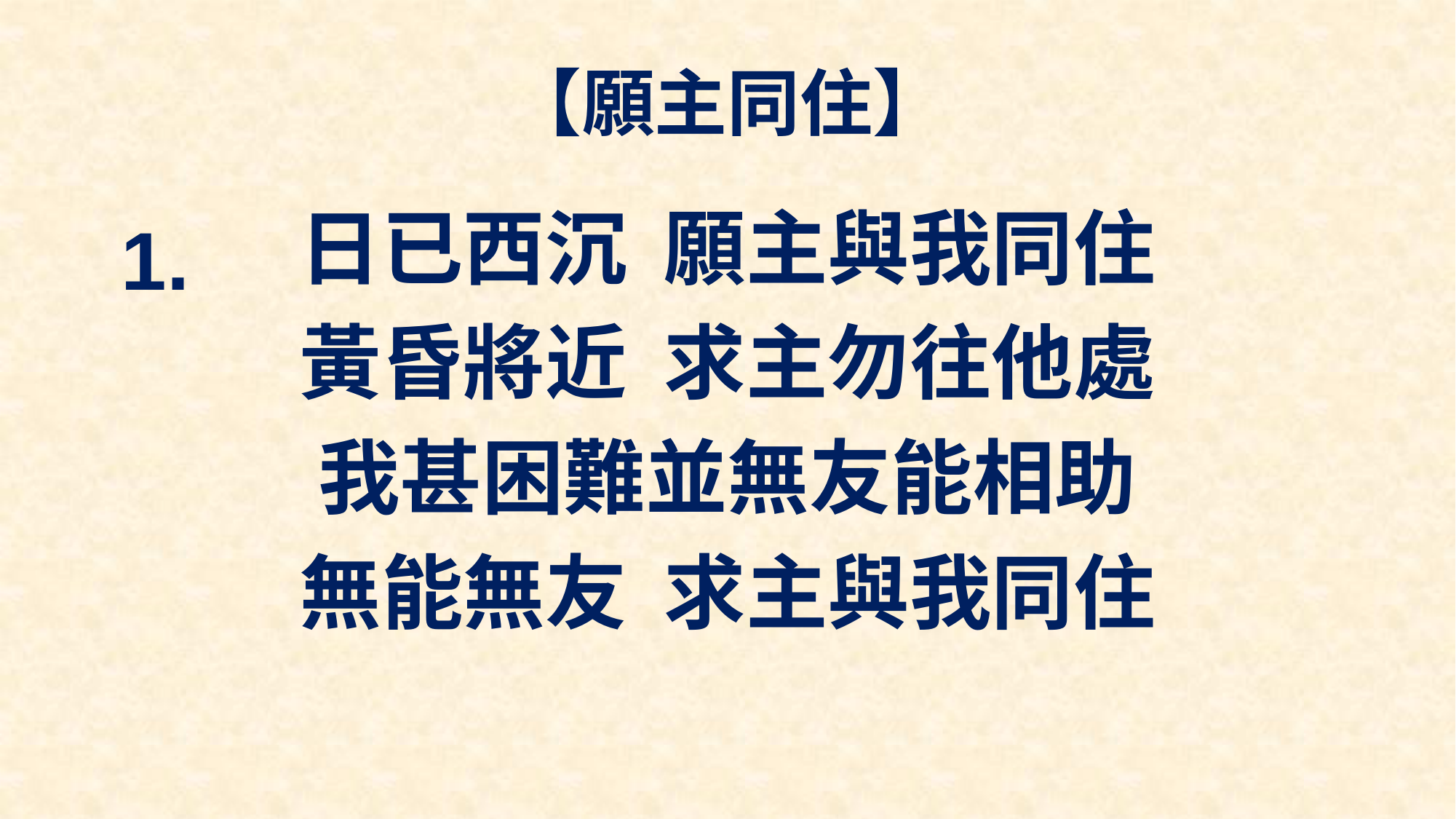

# 【願主同住】
日已西沉  願主與我同住
黃昏將近  求主勿往他處
我甚困難並無友能相助
無能無友  求主與我同住
1.